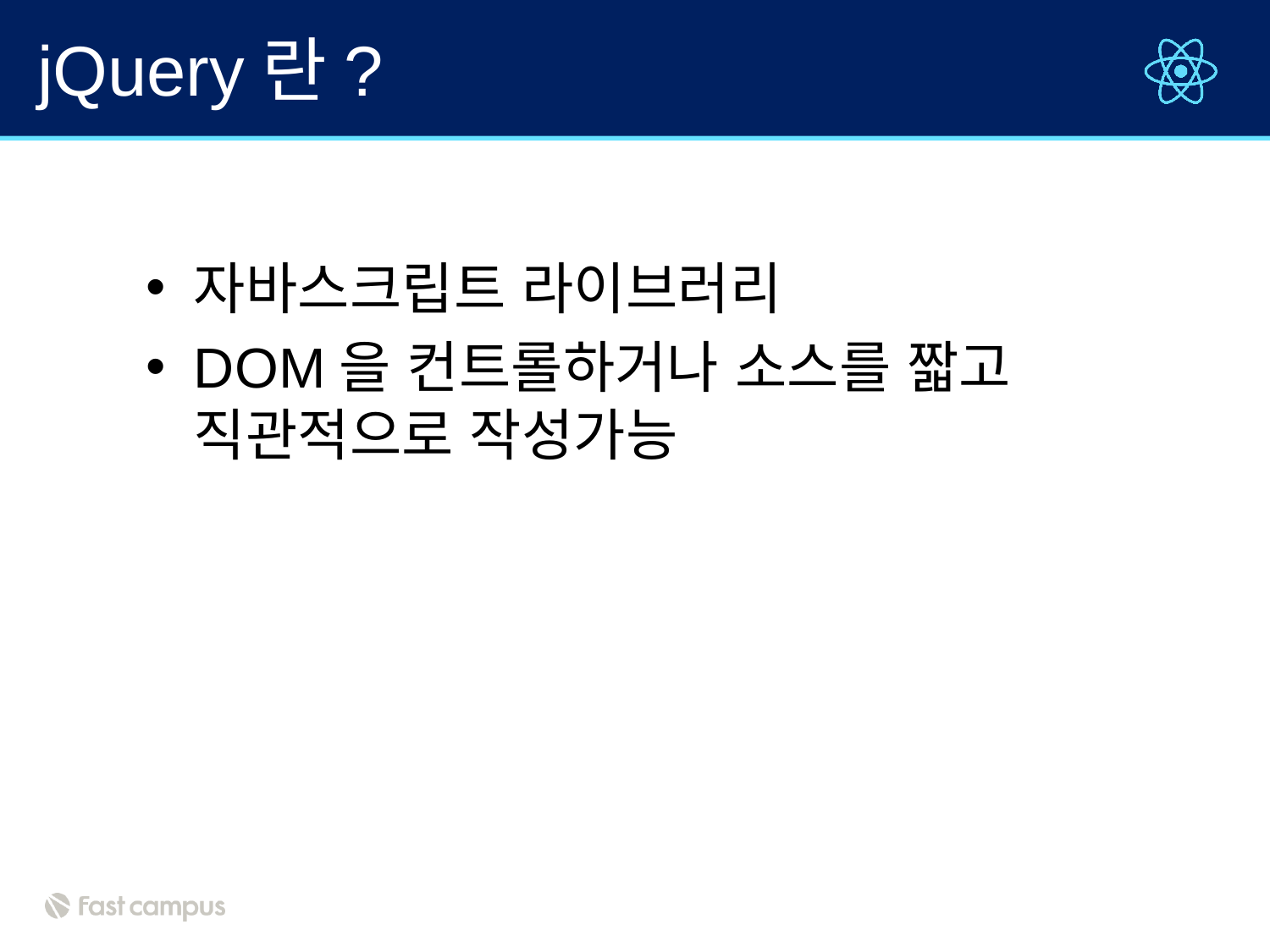

# jQuery란?
자바스크립트 라이브러리
DOM을 컨트롤하거나 소스를 짧고 직관적으로 작성가능